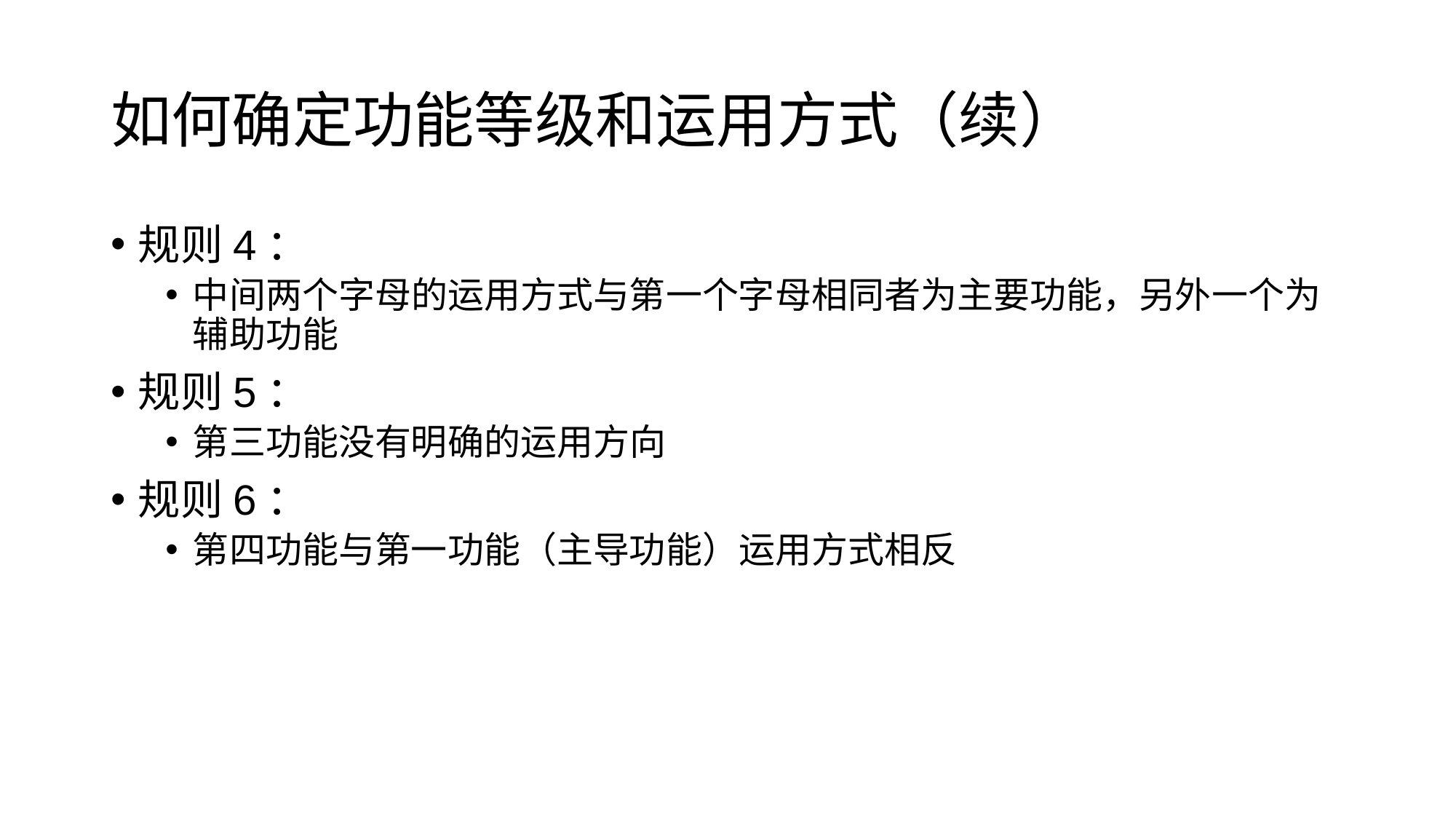

# 如何确定功能等级和运用方式（续）
规则4：
中间两个字母的运用方式与第一个字母相同者为主要功能，另外一个为辅助功能
规则5：
第三功能没有明确的运用方向
规则6：
第四功能与第一功能（主导功能）运用方式相反